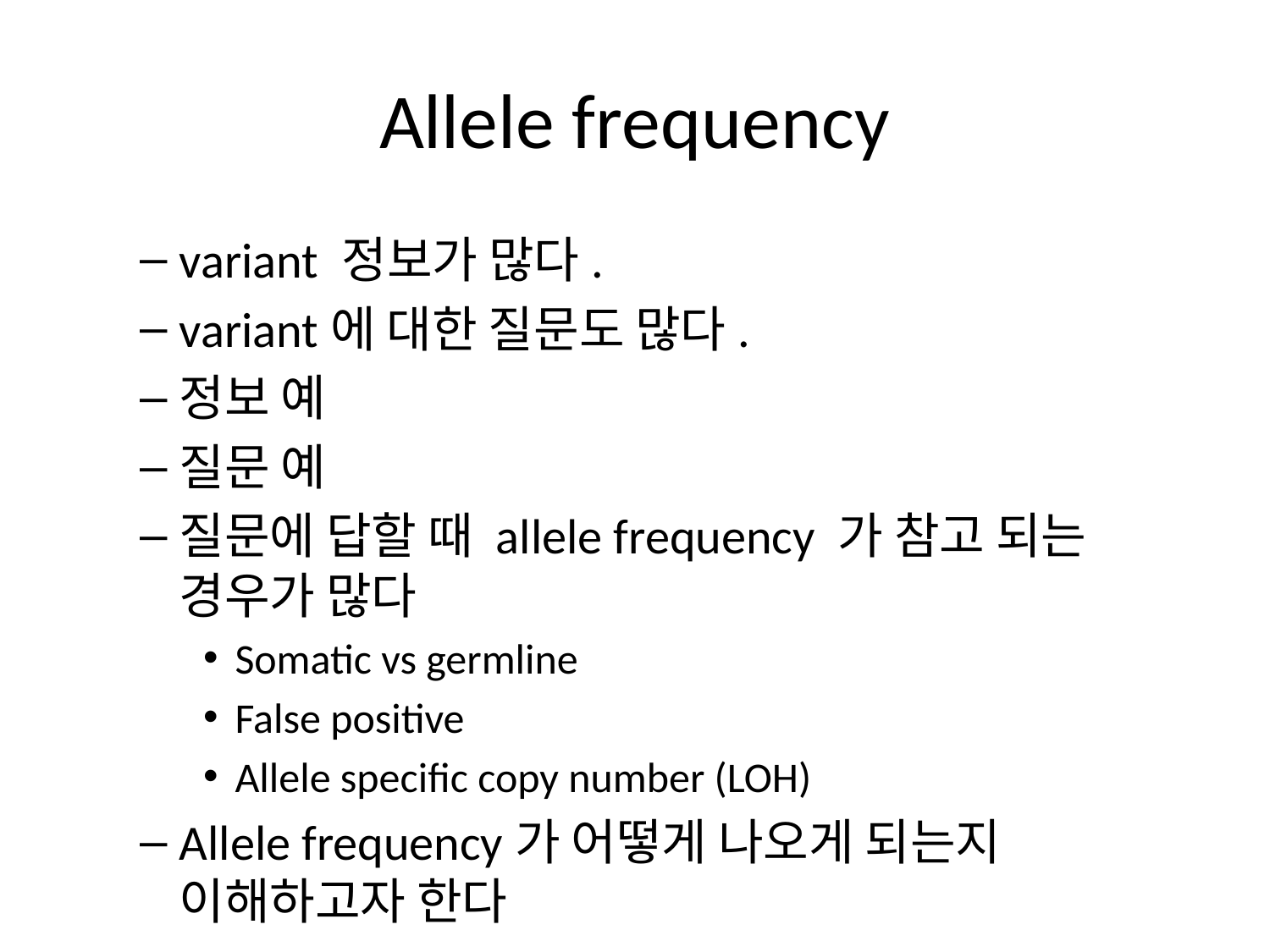

# Allele frequency
variant 정보가 많다.
variant에 대한 질문도 많다.
정보 예
질문 예
질문에 답할 때 allele frequency 가 참고 되는 경우가 많다
Somatic vs germline
False positive
Allele specific copy number (LOH)
Allele frequency가 어떻게 나오게 되는지 이해하고자 한다